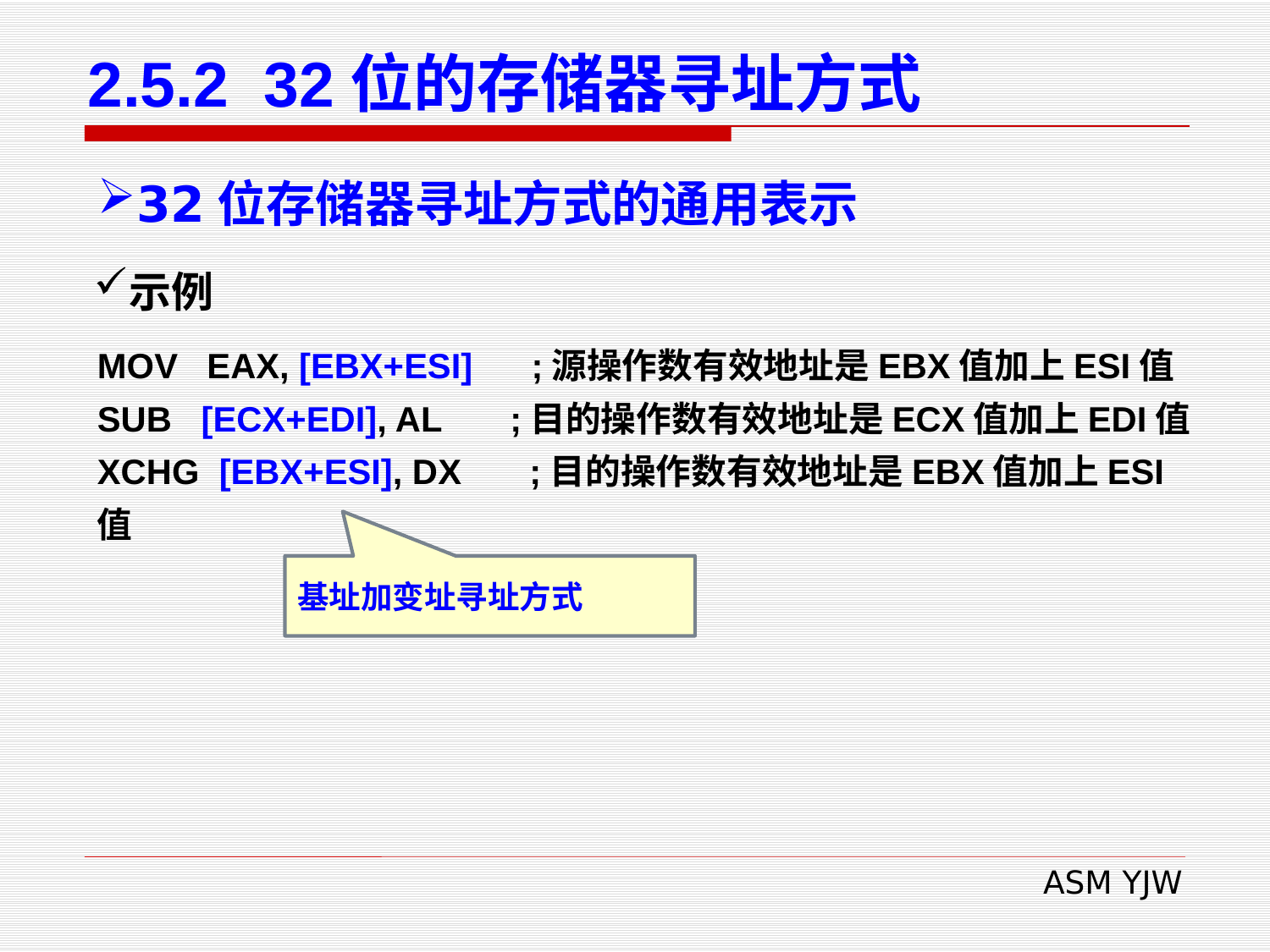

# 2.5.2  32位的存储器寻址方式
32位存储器寻址方式的通用表示
示例

MOV   EAX, [EBX+ESI]      ;源操作数有效地址是EBX值加上ESI值
SUB   [ECX+EDI], AL       ;目的操作数有效地址是ECX值加上EDI值
XCHG  [EBX+ESI], DX       ;目的操作数有效地址是EBX值加上ESI值
基址加变址寻址方式